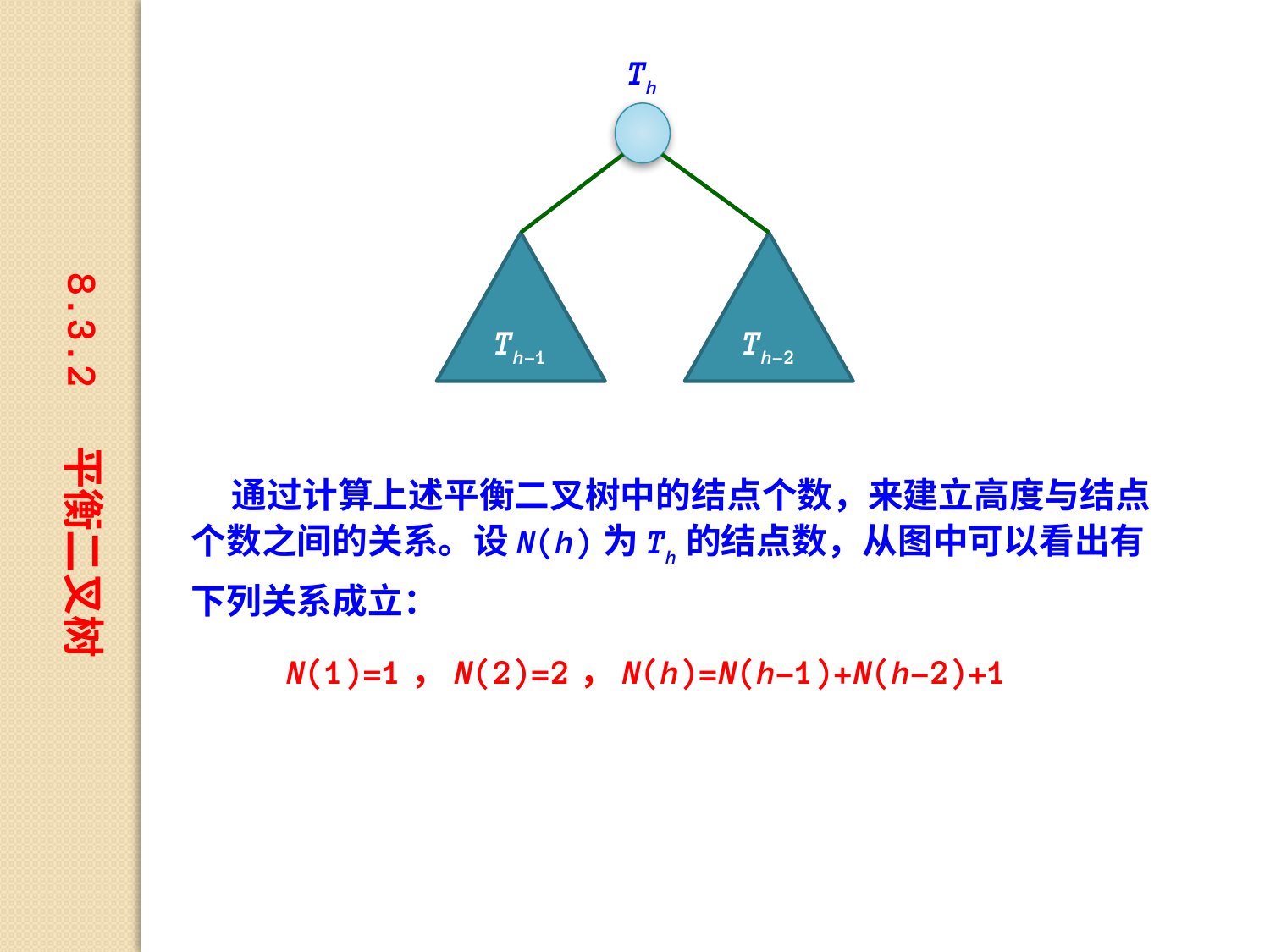

Th

Th-1
Th-2
8.3.2  平衡二叉树

    通过计算上述平衡二叉树中的结点个数，来建立高度与结点个数之间的关系。设N(h)为Th的结点数，从图中可以看出有下列关系成立：
     N(1)=1，N(2)=2，N(h)=N(h-1)+N(h-2)+1